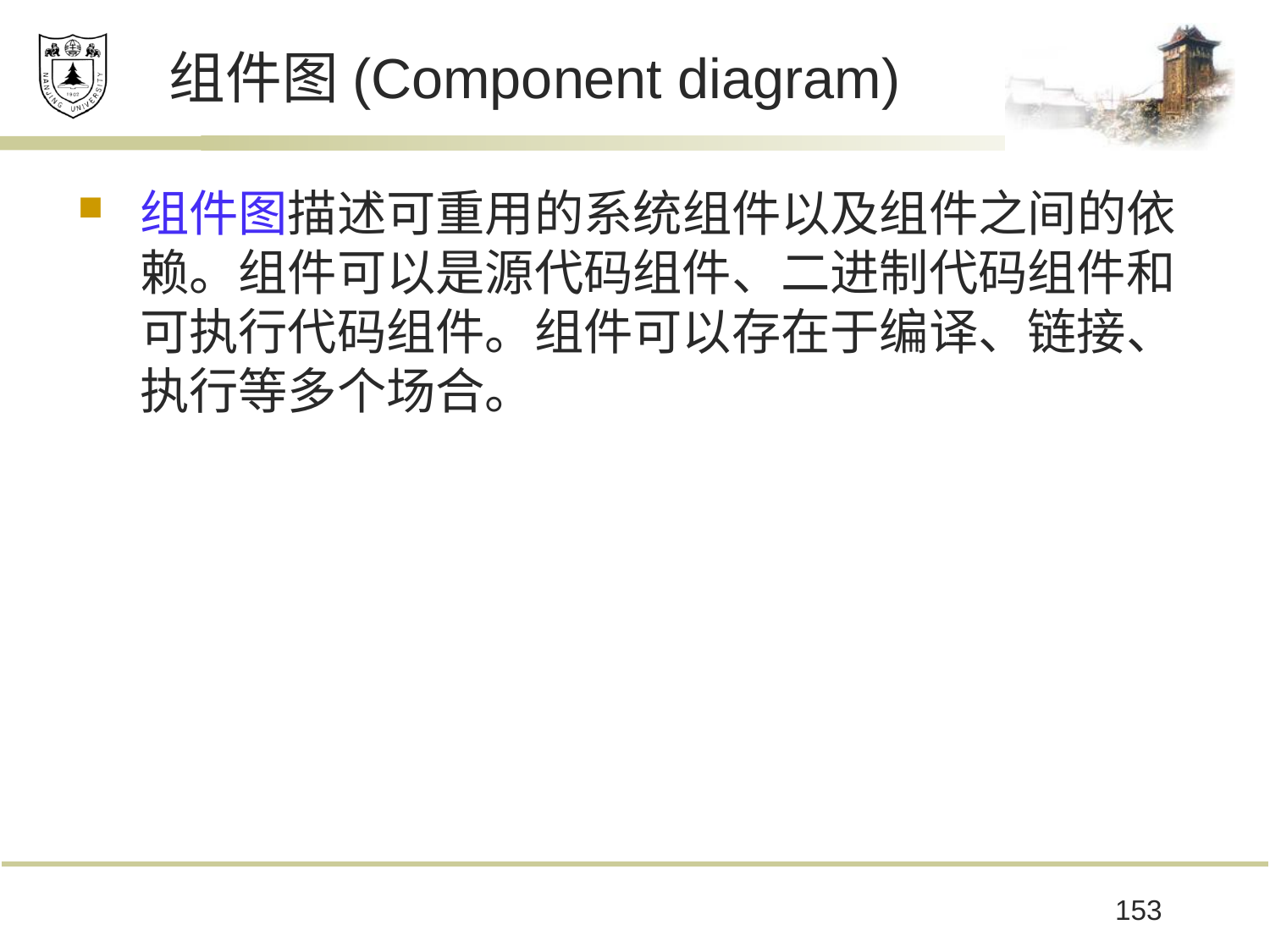

# 组件图(Component diagram)
组件图描述可重用的系统组件以及组件之间的依赖。组件可以是源代码组件、二进制代码组件和可执行代码组件。组件可以存在于编译、链接、执行等多个场合。

153